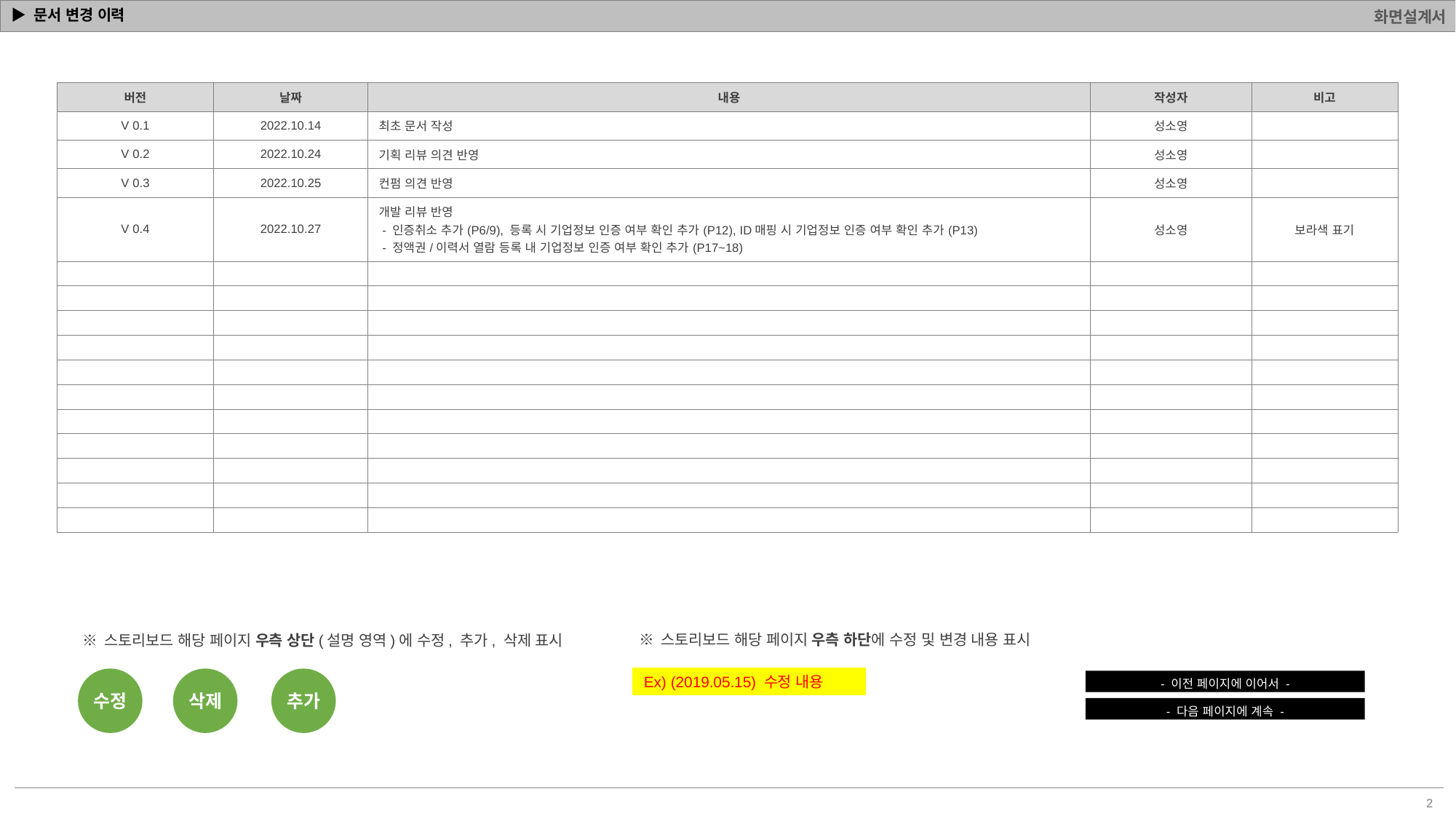

# ▶ 문서 변경 이력
| 버전 | 날짜 | 내용 | 작성자 | 비고 |
| --- | --- | --- | --- | --- |
| V 0.1 | 2022.10.14 | 최초 문서 작성 | 성소영 |  |
| V 0.2 | 2022.10.24 | 기획 리뷰 의견 반영 | 성소영 |  |
| V 0.3 | 2022.10.25 | 컨펌 의견 반영 | 성소영 |  |
| V 0.4 | 2022.10.27 | 개발 리뷰 반영 - 인증취소 추가(P6/9), 등록 시 기업정보 인증 여부 확인 추가(P12), ID매핑 시 기업정보 인증 여부 확인 추가(P13) - 정액권/이력서 열람 등록 내 기업정보 인증 여부 확인 추가(P17~18) | 성소영 | 보라색 표기 |
|  |  |  |  |  |
|  |  |  |  |  |
|  |  |  |  |  |
|  |  |  |  |  |
|  |  |  |  |  |
|  |  |  |  |  |
|  |  |  |  |  |
|  |  |  |  |  |
|  |  |  |  |  |
|  |  |  |  |  |
|  |  |  |  |  |
※ 스토리보드 해당 페이지 우측 하단에 수정 및 변경 내용 표시
※ 스토리보드 해당 페이지 우측 상단(설명 영역)에 수정, 추가, 삭제 표시
수정
삭제
추가
Ex) (2019.05.15) 수정 내용
- 이전 페이지에 이어서 -
- 다음 페이지에 계속 -